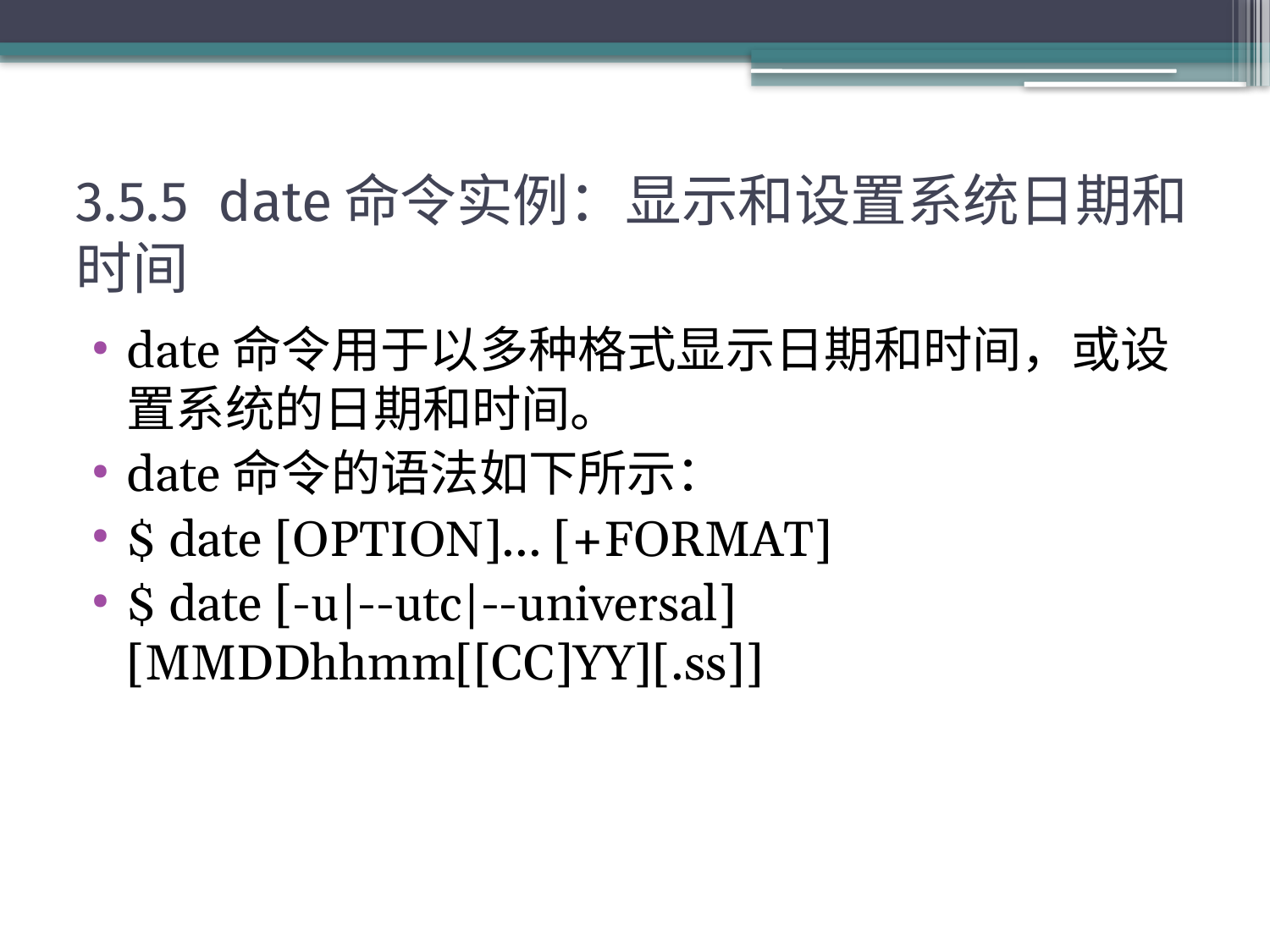

# 3.5.5  date命令实例：显示和设置系统日期和时间
date命令用于以多种格式显示日期和时间，或设置系统的日期和时间。
date命令的语法如下所示：
$ date [OPTION]... [+FORMAT]
$ date [-u|--utc|--universal] [MMDDhhmm[[CC]YY][.ss]]